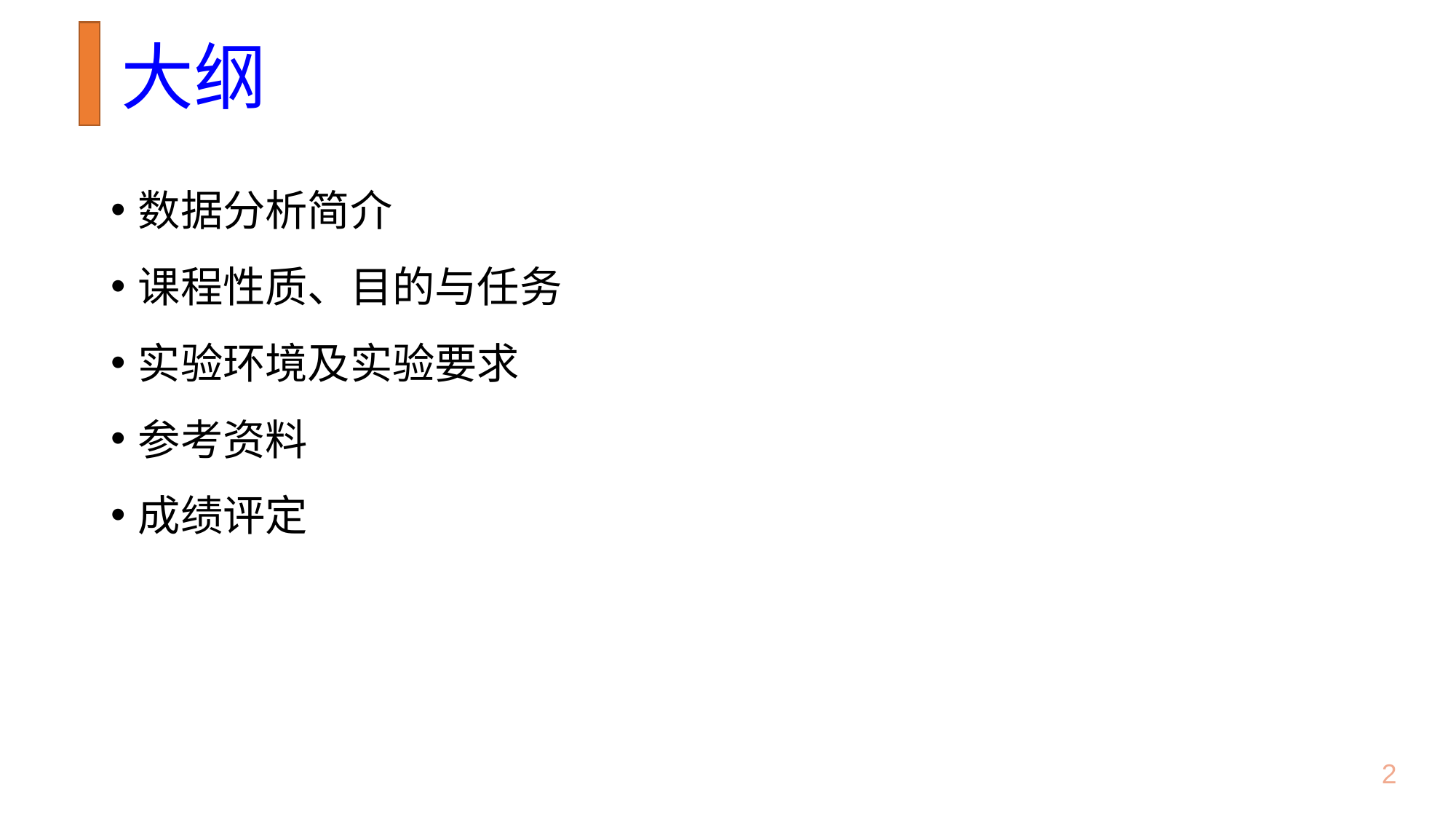

# 大纲
数据分析简介
课程性质、目的与任务
实验环境及实验要求
参考资料
成绩评定
2